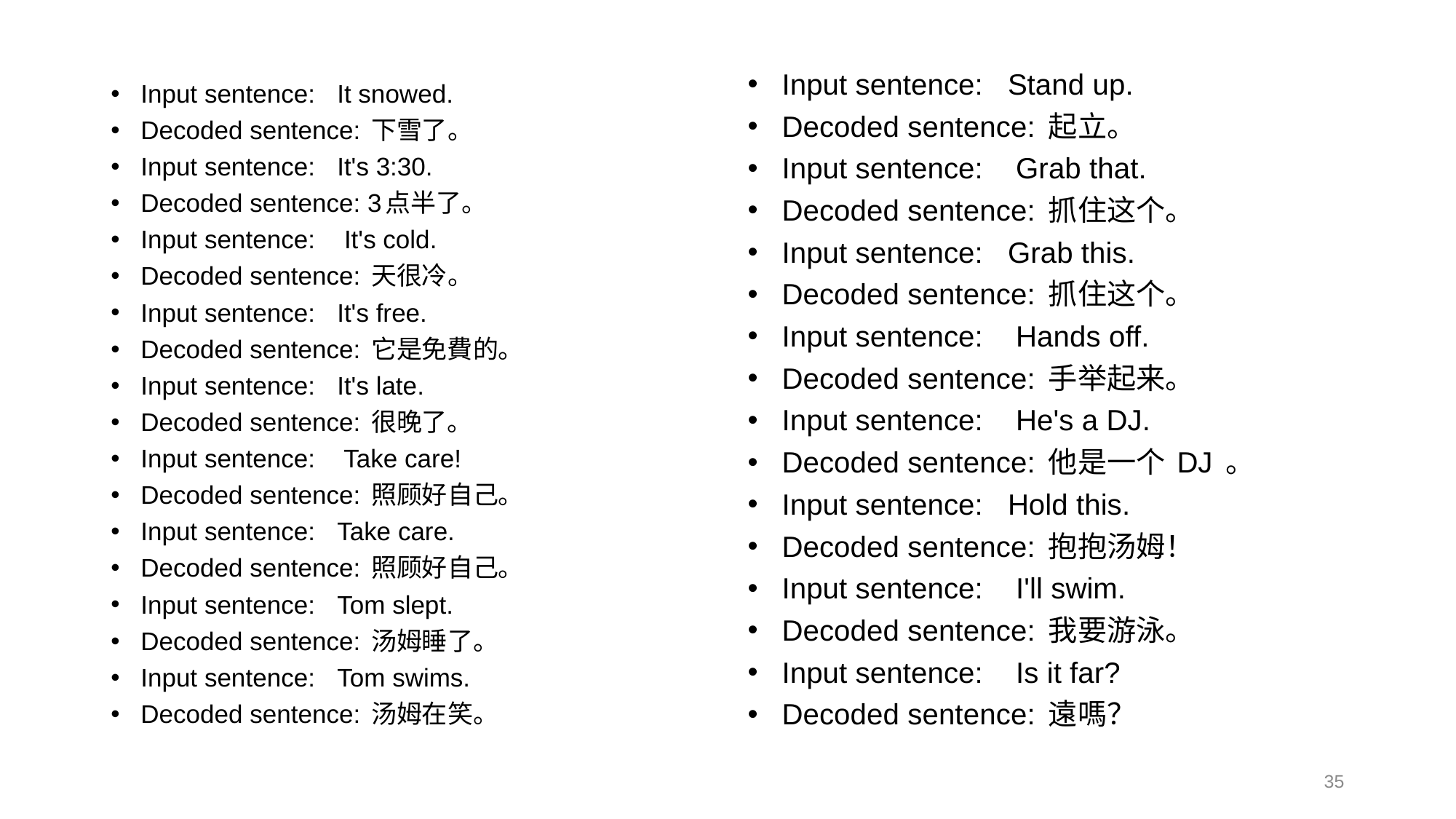

Input sentence: 	Stand up.
Decoded sentence: 起立。
Input sentence:	 Grab that.
Decoded sentence: 抓住这个。
Input sentence: 	Grab this.
Decoded sentence: 抓住这个。
Input sentence:	 Hands off.
Decoded sentence: 手举起来。
Input sentence:	 He's a DJ.
Decoded sentence: 他是一个 DJ 。
Input sentence: 	Hold this.
Decoded sentence: 抱抱汤姆！
Input sentence:	 I'll swim.
Decoded sentence: 我要游泳。
Input sentence:	 Is it far?
Decoded sentence: 遠嗎？

Input sentence: 	It snowed.
Decoded sentence: 下雪了。
Input sentence: 	It's 3:30.
Decoded sentence: 3点半了。
Input sentence:	 It's cold.
Decoded sentence: 天很冷。
Input sentence: 	It's free.
Decoded sentence: 它是免費的。
Input sentence: 	It's late.
Decoded sentence: 很晚了。
Input sentence:	 Take care!
Decoded sentence: 照顾好自己。
Input sentence: 	Take care.
Decoded sentence: 照顾好自己。
Input sentence: 	Tom slept.
Decoded sentence: 汤姆睡了。
Input sentence: 	Tom swims.
Decoded sentence: 汤姆在笑。
35